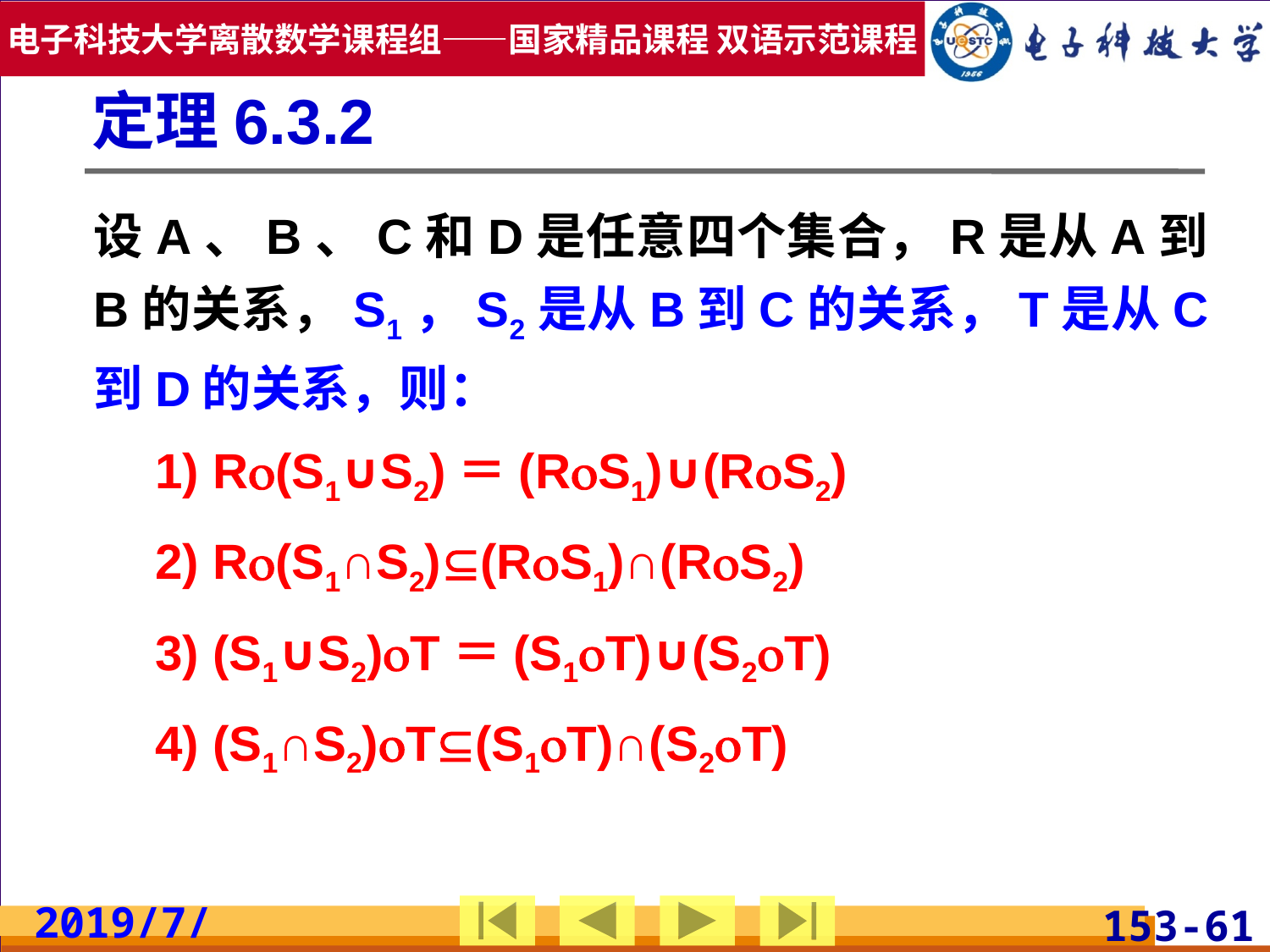

# 定理6.3.2
设A、B、C和D是任意四个集合，R是从A到B的关系，S1，S2是从B到C的关系，T是从C到D的关系，则：
　1) Rο(S1∪S2)＝(RοS1)∪(RοS2)
　2) Rο(S1∩S2)⊆(RοS1)∩(RοS2)
　3) (S1∪S2)οT＝(S1οT)∪(S2οT)
　4) (S1∩S2)οT⊆(S1οT)∩(S2οT)
2019/7/3